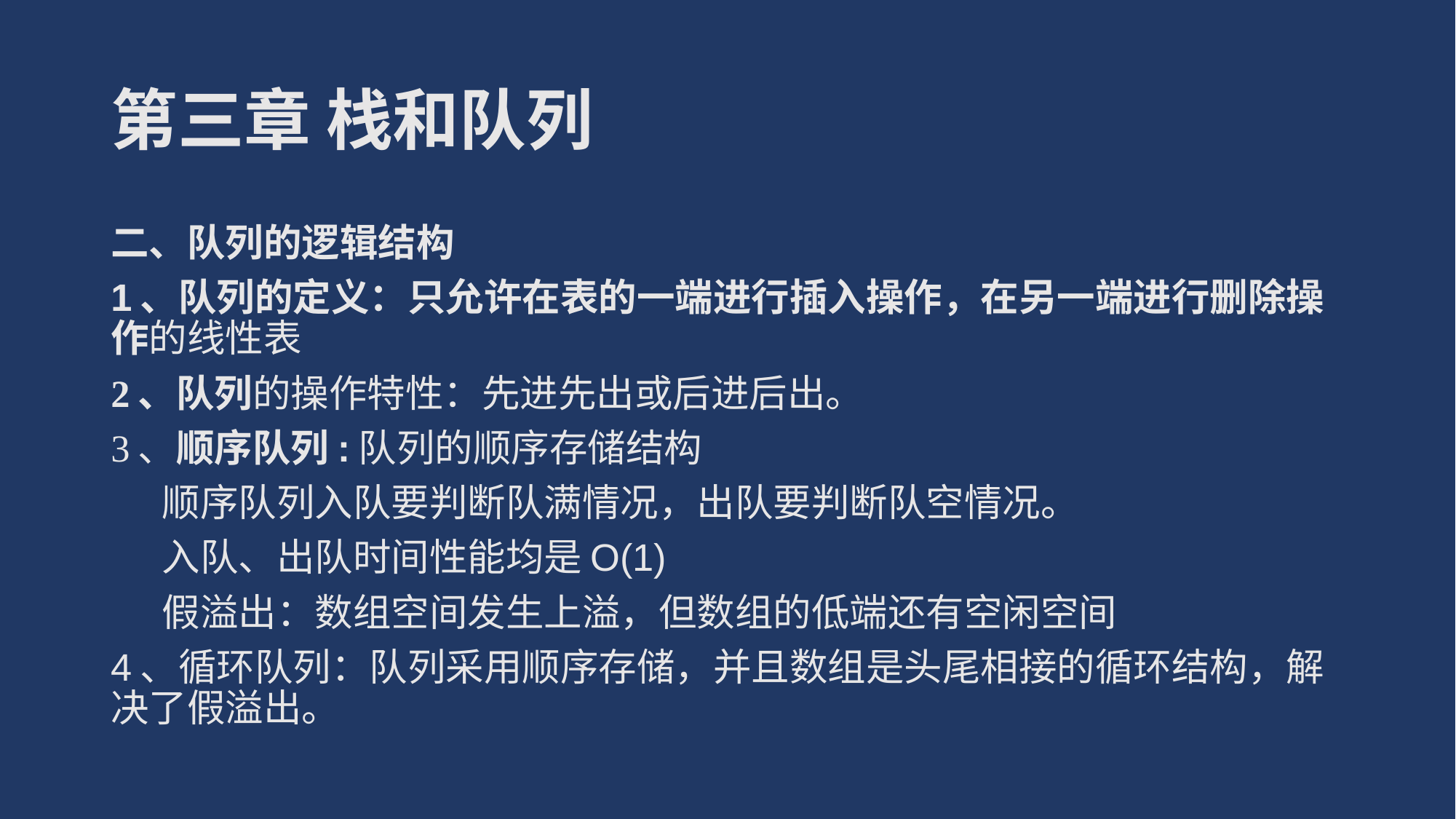

# 第三章 栈和队列
二、队列的逻辑结构
1、队列的定义：只允许在表的一端进行插入操作，在另一端进行删除操作的线性表
2、队列的操作特性：先进先出或后进后出。
3、顺序队列:队列的顺序存储结构
     顺序队列入队要判断队满情况，出队要判断队空情况。
     入队、出队时间性能均是O(1)
     假溢出：数组空间发生上溢，但数组的低端还有空闲空间
4、循环队列：队列采用顺序存储，并且数组是头尾相接的循环结构，解决了假溢出。